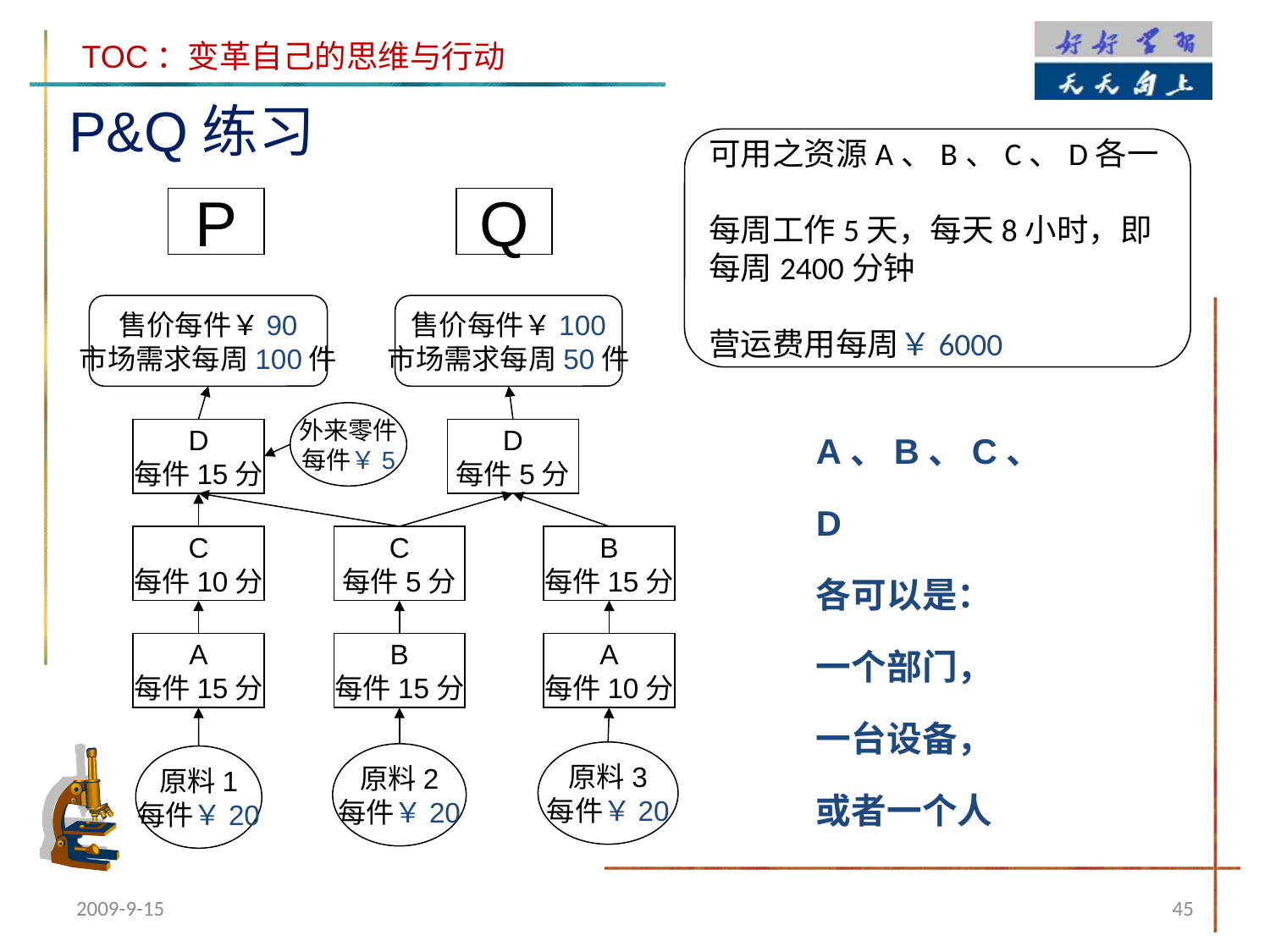

P&Q练习
可用之资源A、B、C、D各一

每周工作5天，每天8小时，即每周2400分钟

营运费用每周￥6000
P
Q
售价每件￥90
市场需求每周100件
售价每件￥100
市场需求每周50件
外来零件
每件￥5
D
每件15分
D
每件5分
C
每件10分
C
每件5分
B
每件15分
A
每件15分
B
每件15分
A
每件10分
原料3
每件￥20
原料2
每件￥20
原料1
每件￥20
A、B、C、D
各可以是：
一个部门，
一台设备，
或者一个人
2009-9-15
45